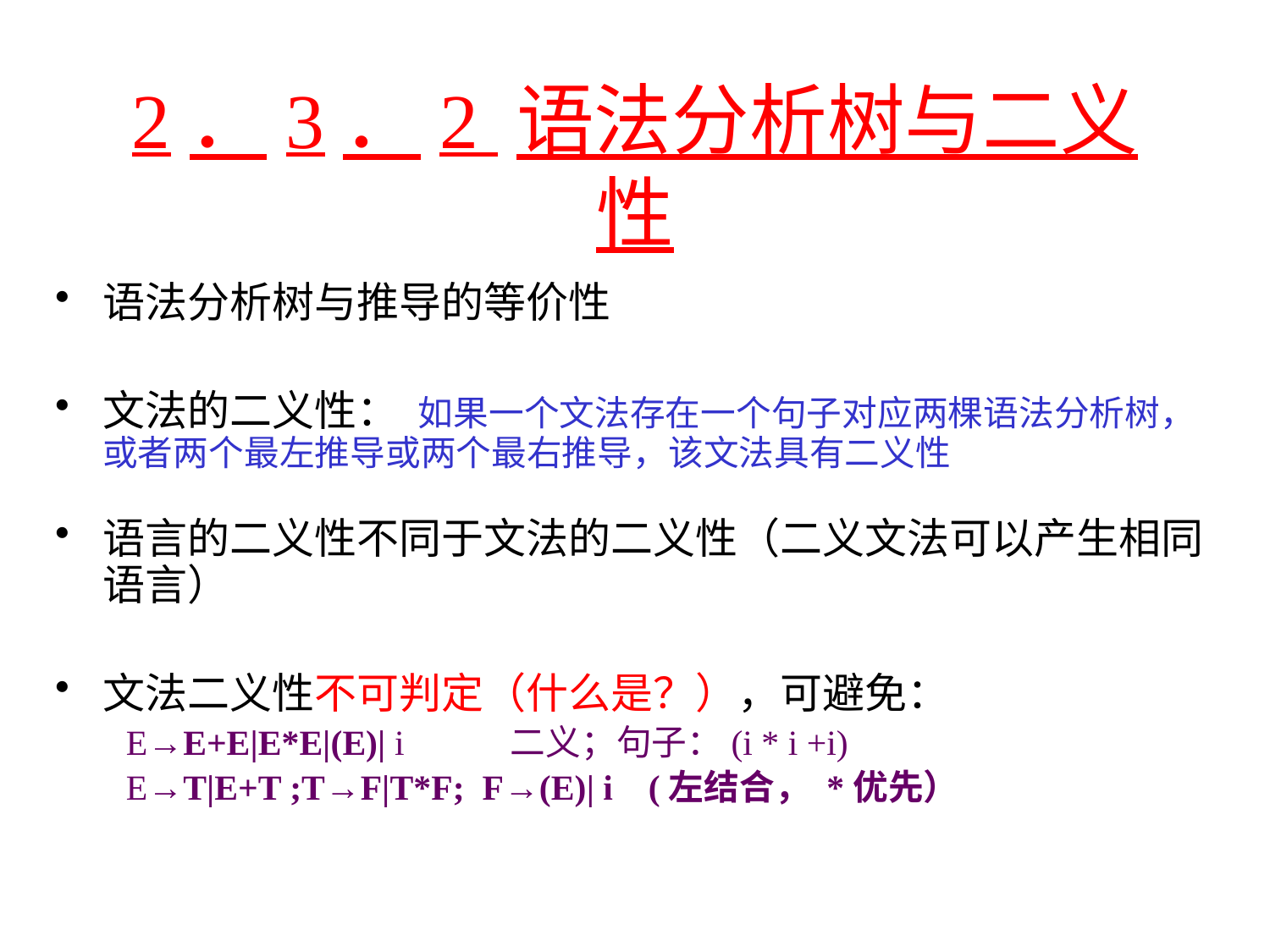

# 2．3．2 语法分析树与二义性
语法分析树与推导的等价性

文法的二义性：  如果一个文法存在一个句子对应两棵语法分析树，或者两个最左推导或两个最右推导，该文法具有二义性

语言的二义性不同于文法的二义性（二义文法可以产生相同语言）

文法二义性不可判定（什么是？），可避免：
        E→E+E|E*E|(E)| i           二义；句子：(i * i +i)
        E→T|E+T ;T→F|T*F;  F→(E)| i    (左结合， *优先）